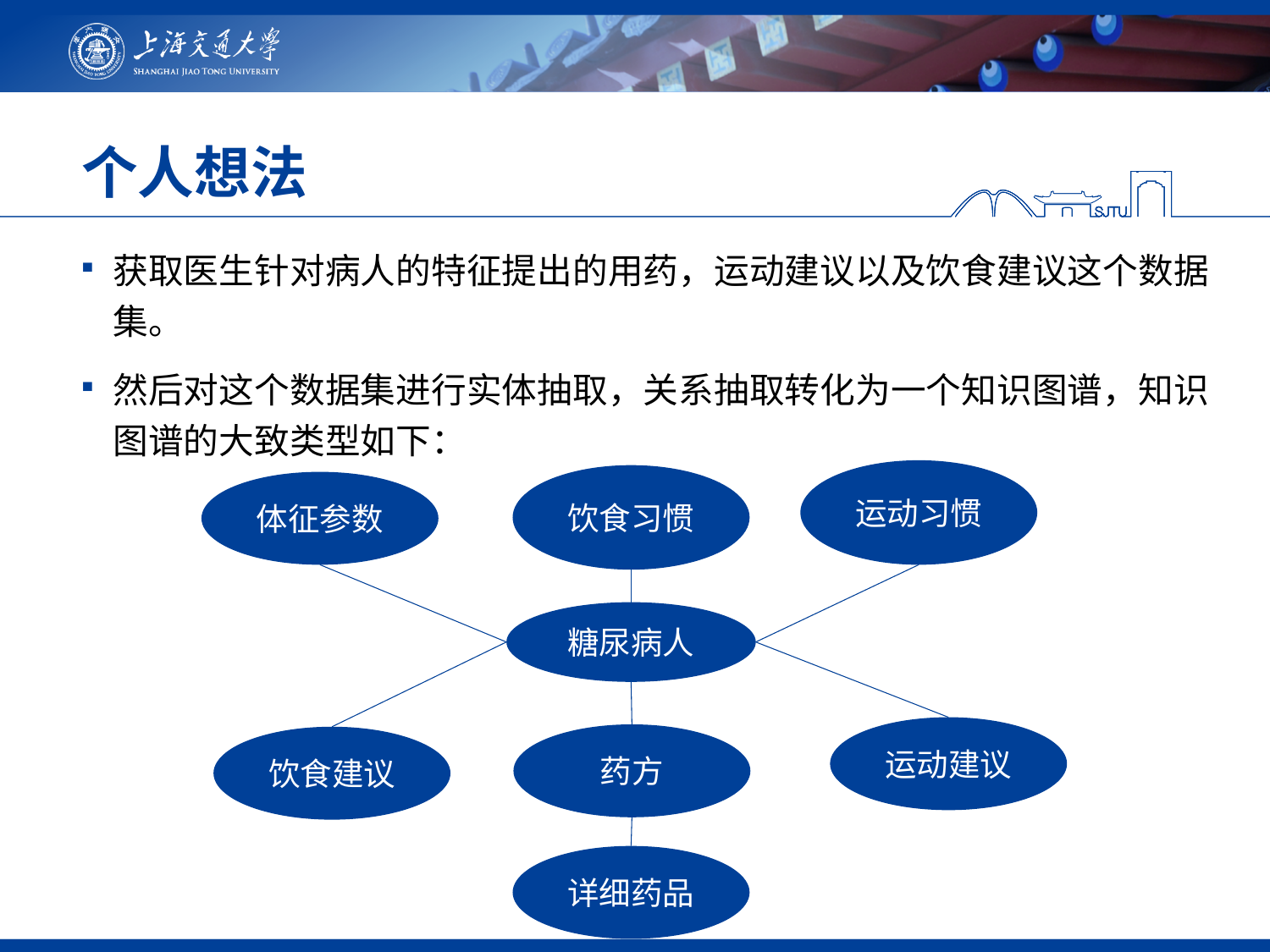

# 个人想法
获取医生针对病人的特征提出的用药，运动建议以及饮食建议这个数据集。
然后对这个数据集进行实体抽取，关系抽取转化为一个知识图谱，知识图谱的大致类型如下：

运动习惯
饮食习惯
体征参数
糖尿病人
运动建议
药方
饮食建议
详细药品